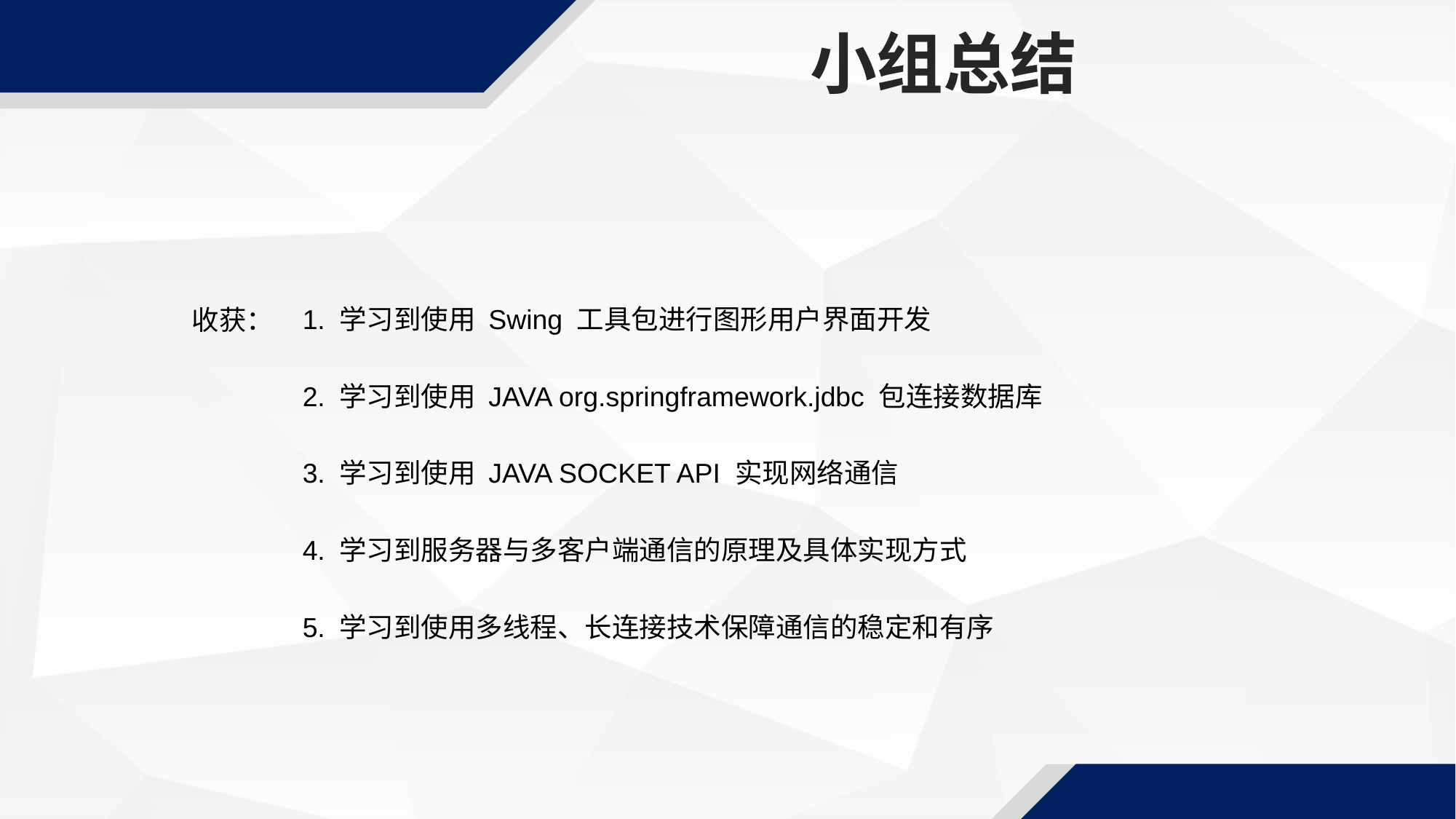

小组总结
1. 学习到使用 Swing 工具包进行图形用户界面开发
收获：
2. 学习到使用 JAVA org.springframework.jdbc 包连接数据库
3. 学习到使用 JAVA SOCKET API 实现网络通信
4. 学习到服务器与多客户端通信的原理及具体实现方式
5. 学习到使用多线程、长连接技术保障通信的稳定和有序